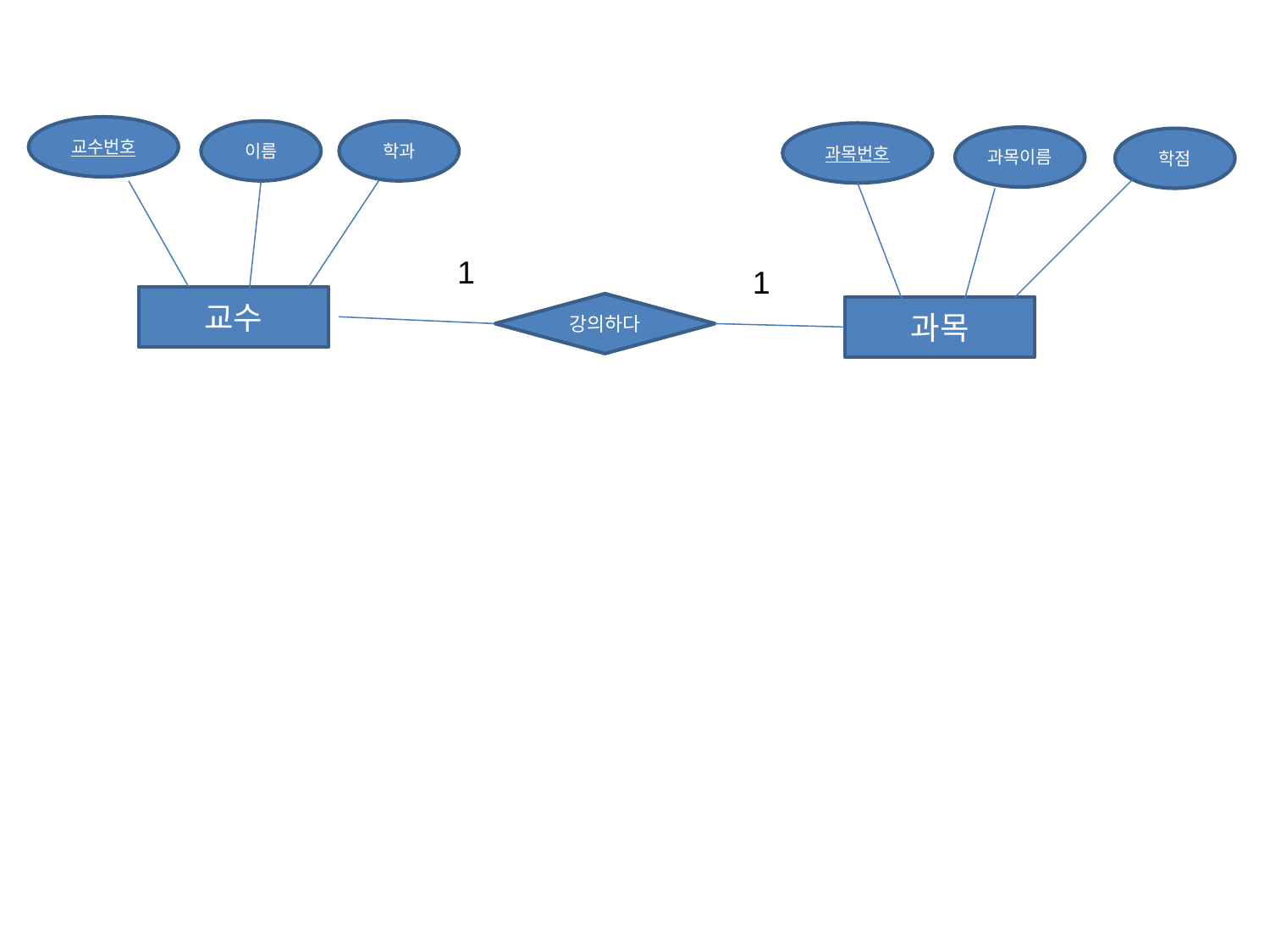

교수번호
이름
학과
과목번호
과목이름
학점
1
1
교수
강의하다
과목